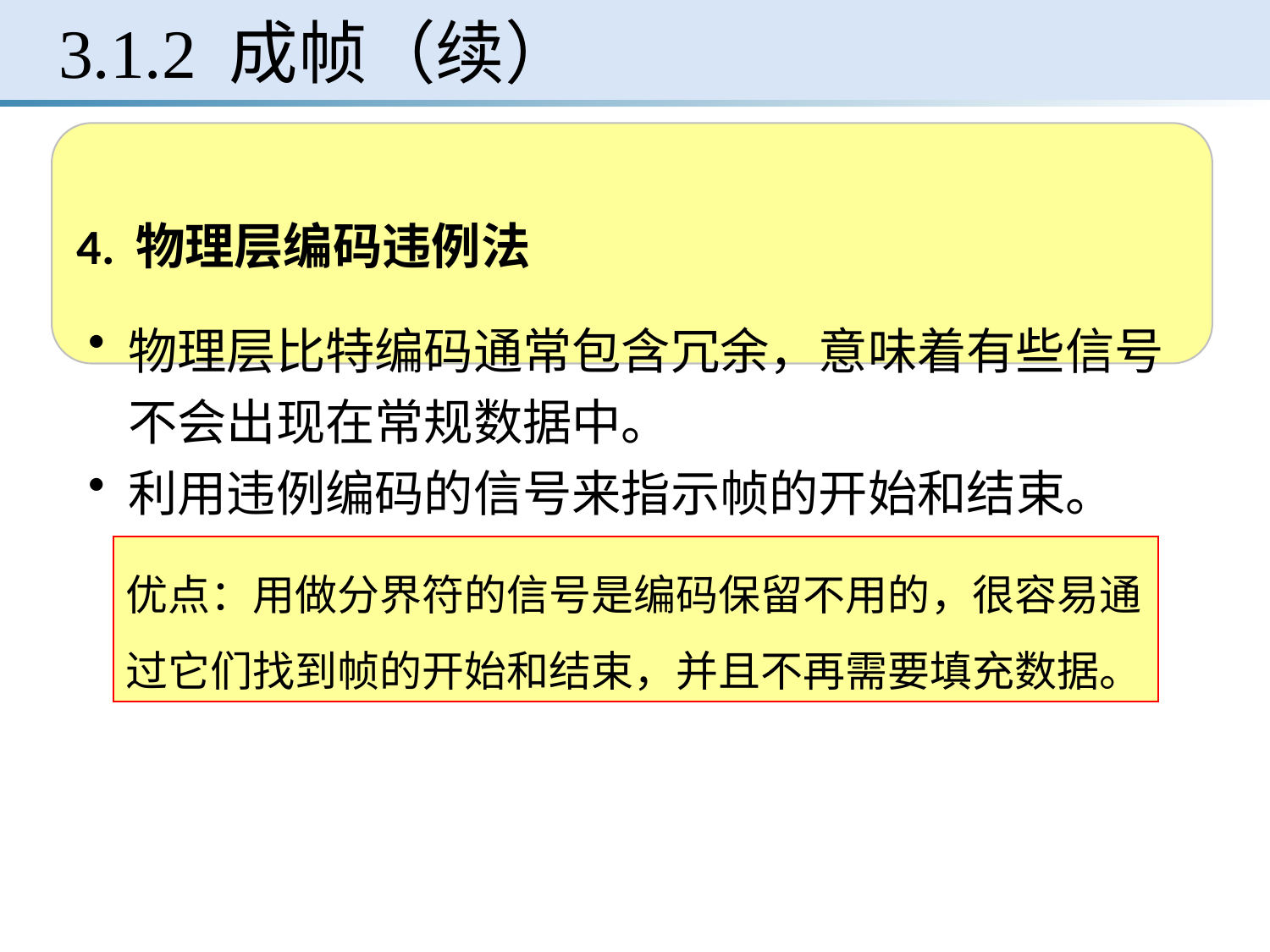

# 3.1.2 成帧（续）
4. 物理层编码违例法
物理层比特编码通常包含冗余，意味着有些信号不会出现在常规数据中。
利用违例编码的信号来指示帧的开始和结束。
优点：用做分界符的信号是编码保留不用的，很容易通过它们找到帧的开始和结束，并且不再需要填充数据。